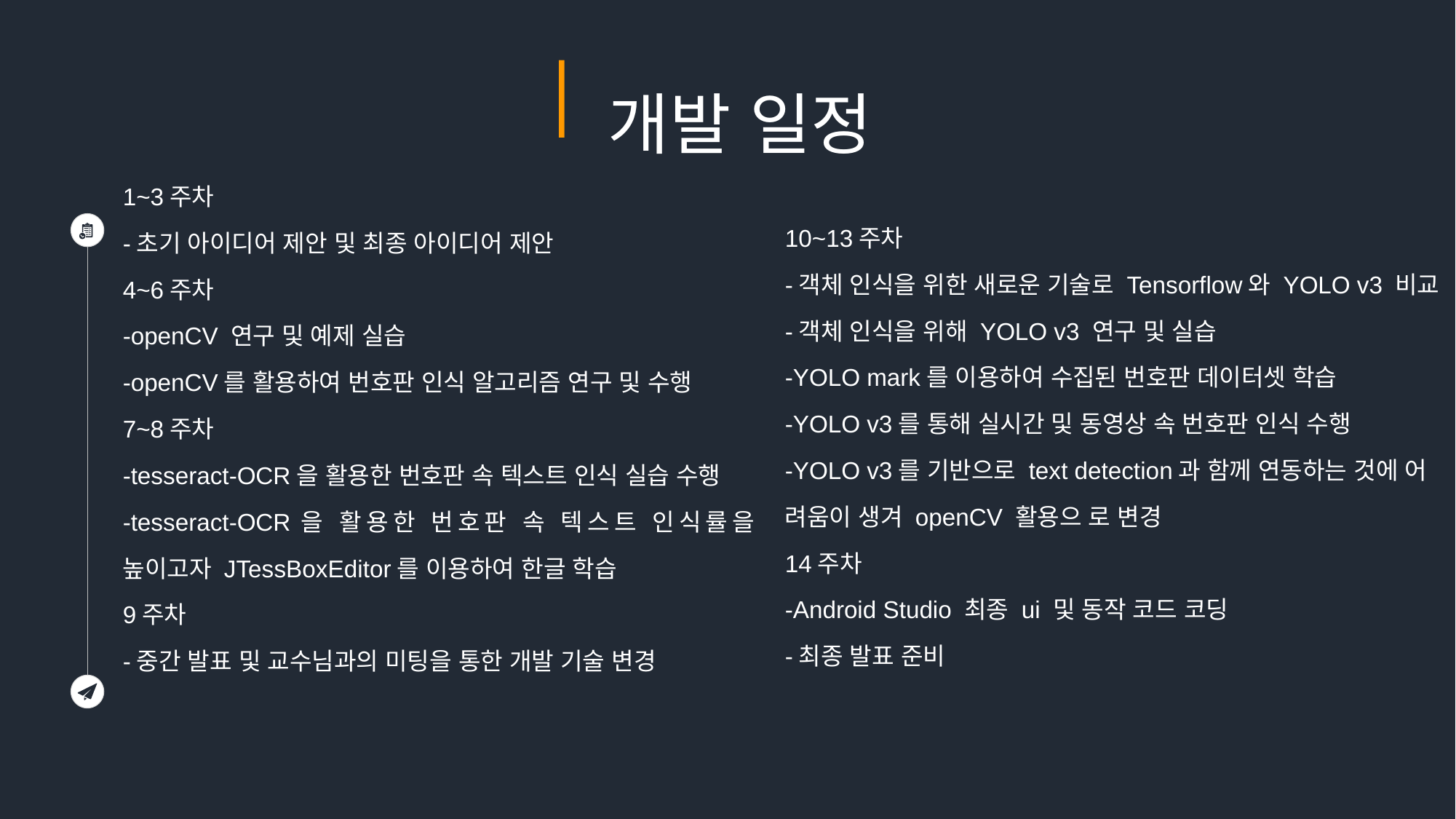

개발 일정

1~3주차
-초기 아이디어 제안 및 최종 아이디어 제안
4~6주차
-openCV 연구 및 예제 실습
-openCV를 활용하여 번호판 인식 알고리즘 연구 및 수행
7~8주차
-tesseract-OCR을 활용한 번호판 속 텍스트 인식 실습 수행
-tesseract-OCR을 활용한 번호판 속 텍스트 인식률을 높이고자 JTessBoxEditor를 이용하여 한글 학습
9주차
-중간 발표 및 교수님과의 미팅을 통한 개발 기술 변경

10~13주차
-객체 인식을 위한 새로운 기술로 Tensorflow와 YOLO v3 비교
-객체 인식을 위해 YOLO v3 연구 및 실습
-YOLO mark를 이용하여 수집된 번호판 데이터셋 학습
-YOLO v3를 통해 실시간 및 동영상 속 번호판 인식 수행
-YOLO v3를 기반으로 text detection과 함께 연동하는 것에 어
려움이 생겨 openCV 활용으 로 변경
14주차
-Android Studio 최종 ui 및 동작 코드 코딩
-최종 발표 준비